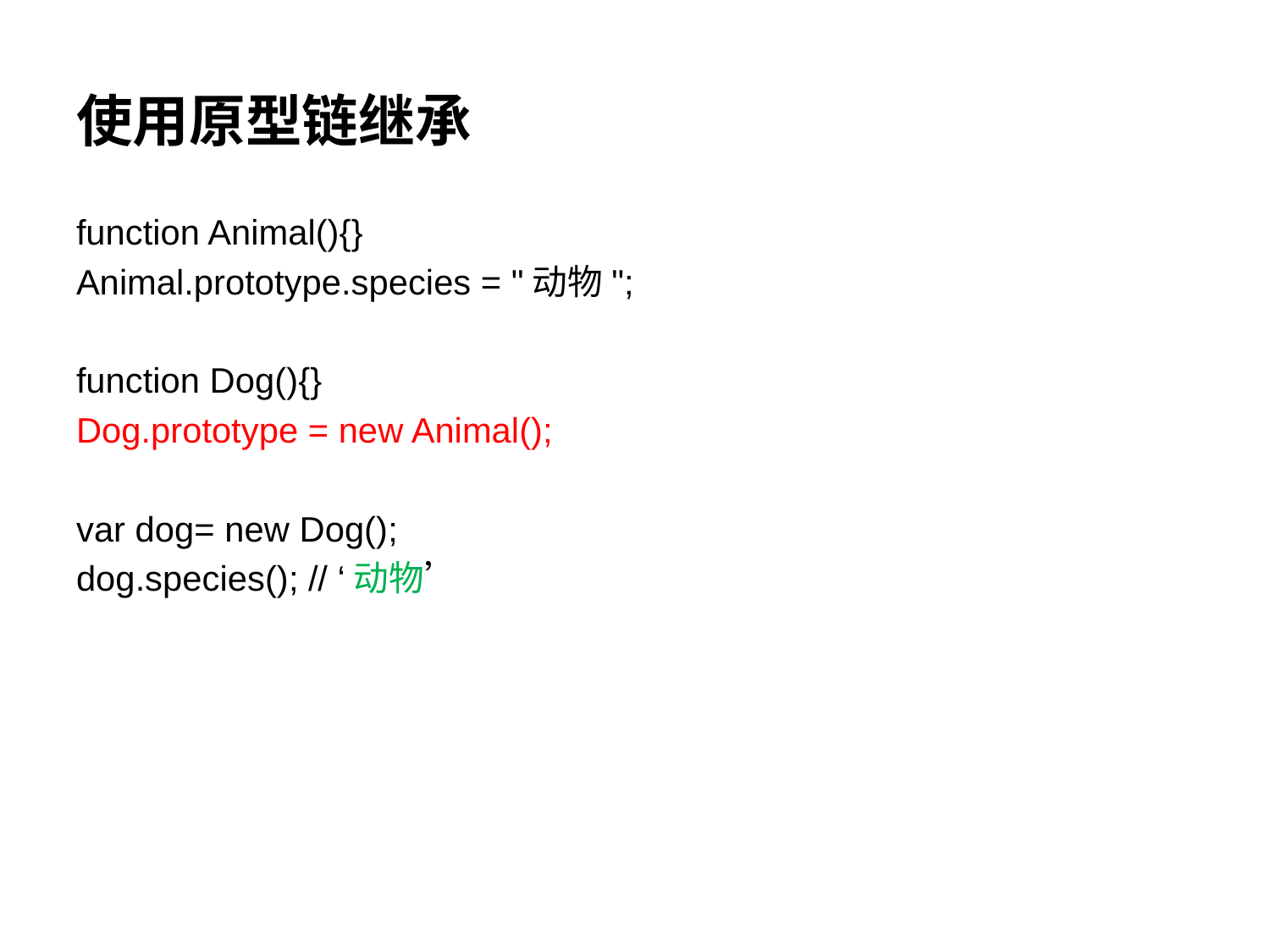

使用原型链继承

function Animal(){}
Animal.prototype.species = "动物";

function Dog(){}
Dog.prototype = new Animal();

var dog= new Dog();
dog.species(); // ‘动物’